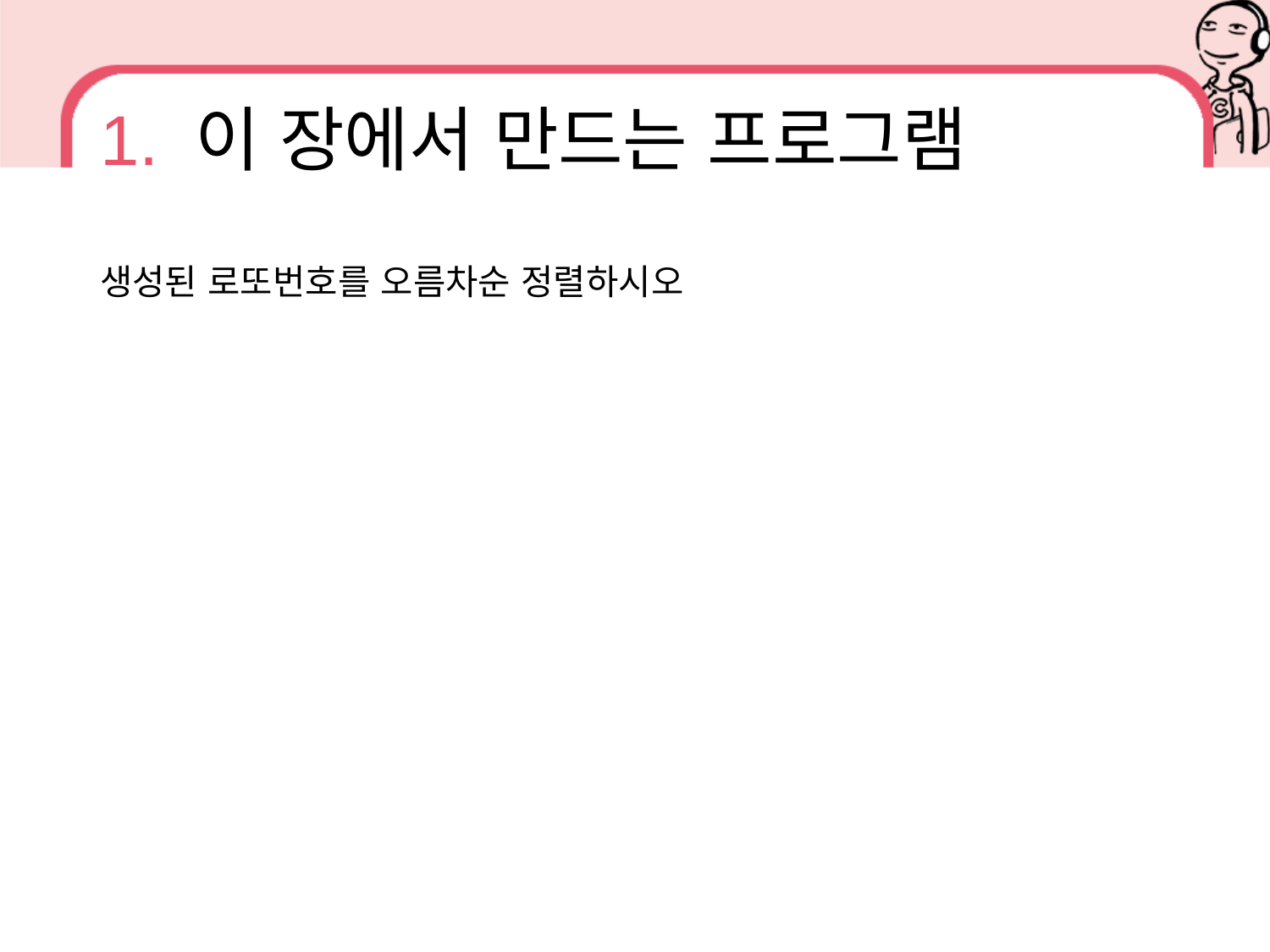

# 1. 이 장에서 만드는 프로그램
생성된 로또번호를 오름차순 정렬하시오